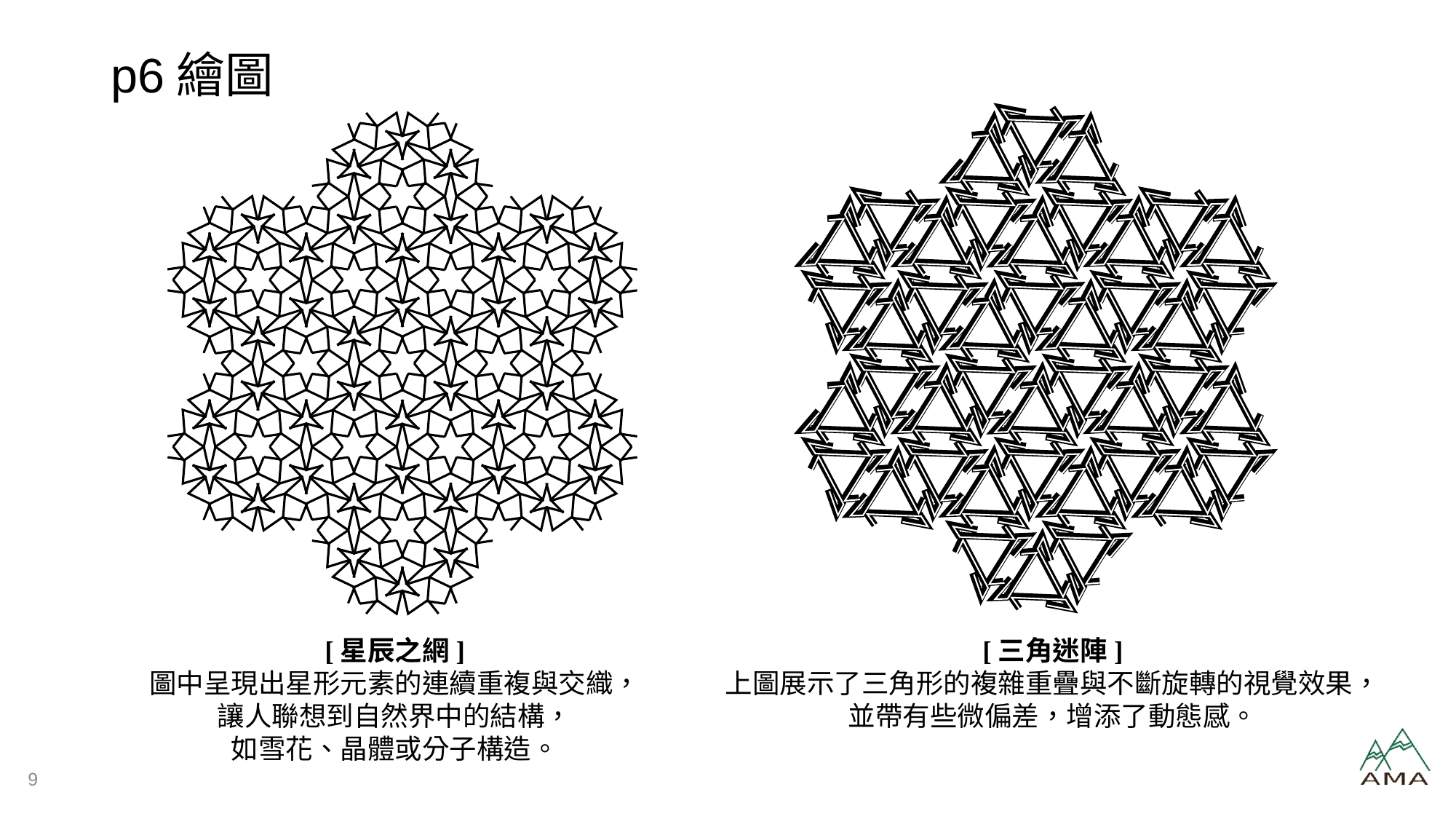

# p6繪圖

[星辰之網]
圖中呈現出星形元素的連續重複與交織，
讓人聯想到自然界中的結構，
如雪花、晶體或分子構造。
[三角迷陣]
上圖展示了三角形的複雜重疊與不斷旋轉的視覺效果，
並帶有些微偏差，增添了動態感。
9